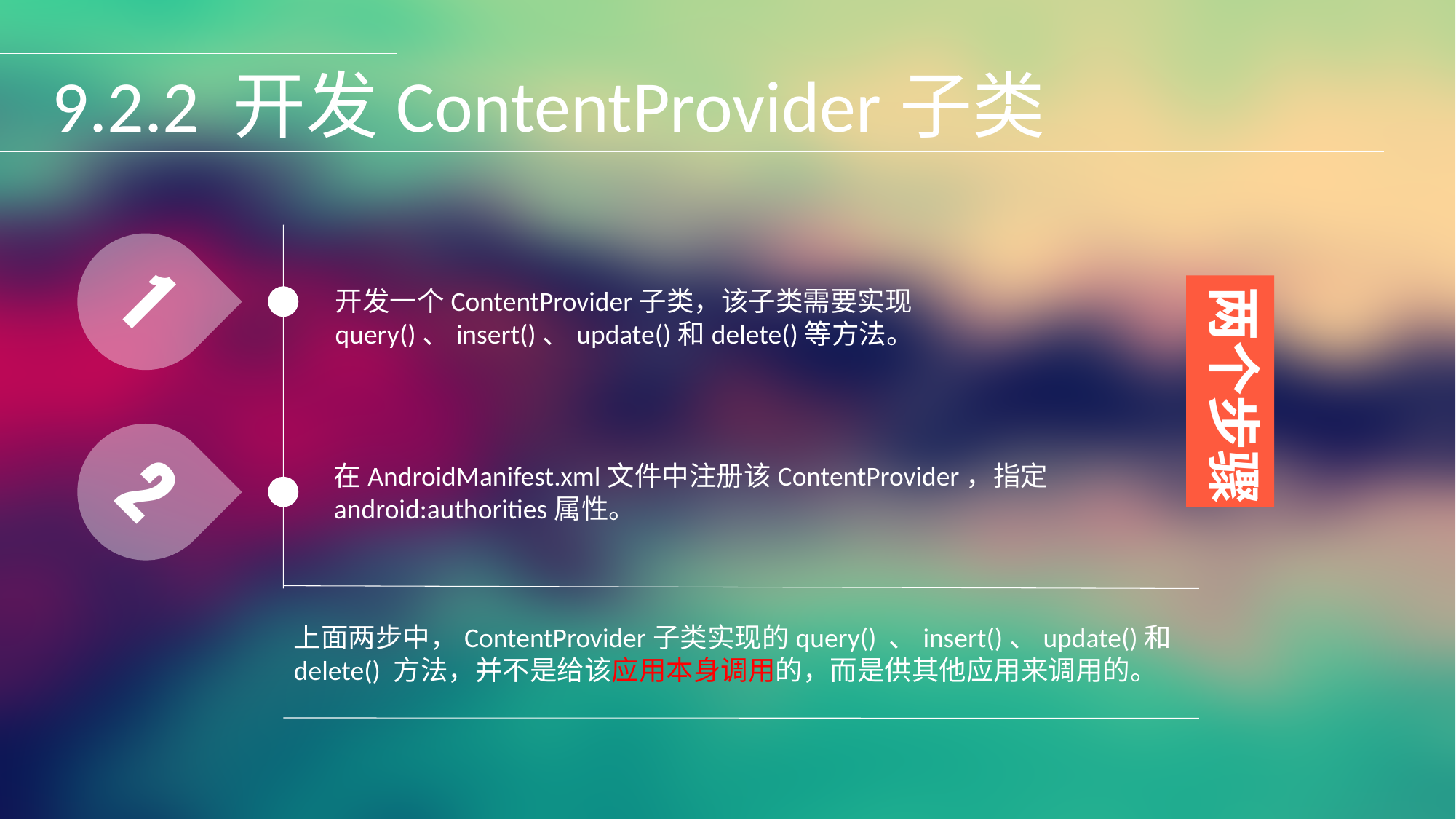

9.2.2 开发ContentProvider子类

1
2
两个步骤
开发一个ContentProvider子类，该子类需要实现query()、insert()、update()和delete()等方法。
在AndroidManifest.xml文件中注册该ContentProvider，指定android:authorities属性。
上面两步中，ContentProvider子类实现的query() 、insert()、update()和delete() 方法，并不是给该应用本身调用的，而是供其他应用来调用的。